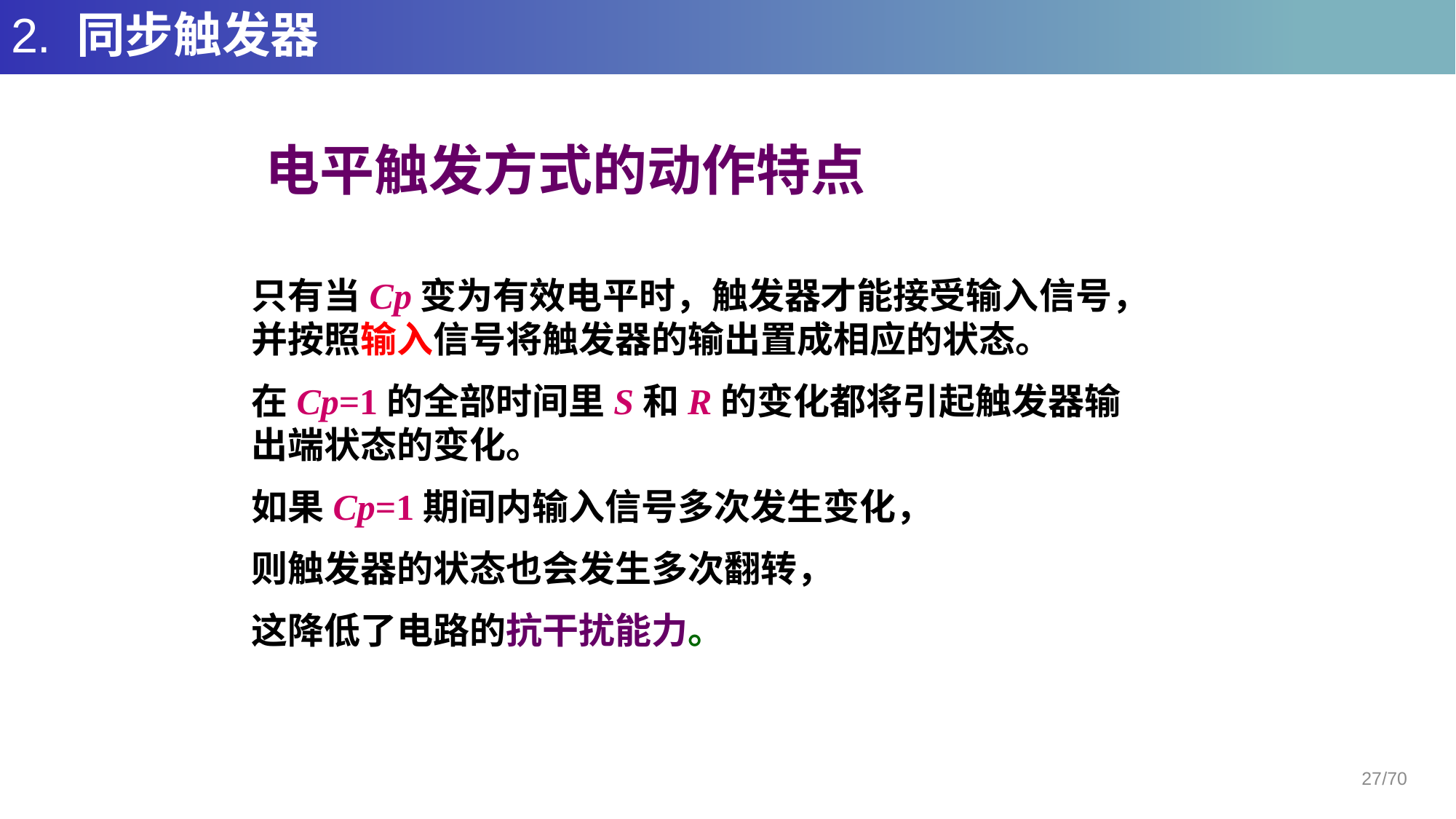

# 2. 同步触发器
电平触发方式的动作特点
只有当Cp变为有效电平时，触发器才能接受输入信号，并按照输入信号将触发器的输出置成相应的状态。
在Cp=1的全部时间里S和R的变化都将引起触发器输出端状态的变化。
如果Cp=1期间内输入信号多次发生变化，
则触发器的状态也会发生多次翻转，
这降低了电路的抗干扰能力。
27/70